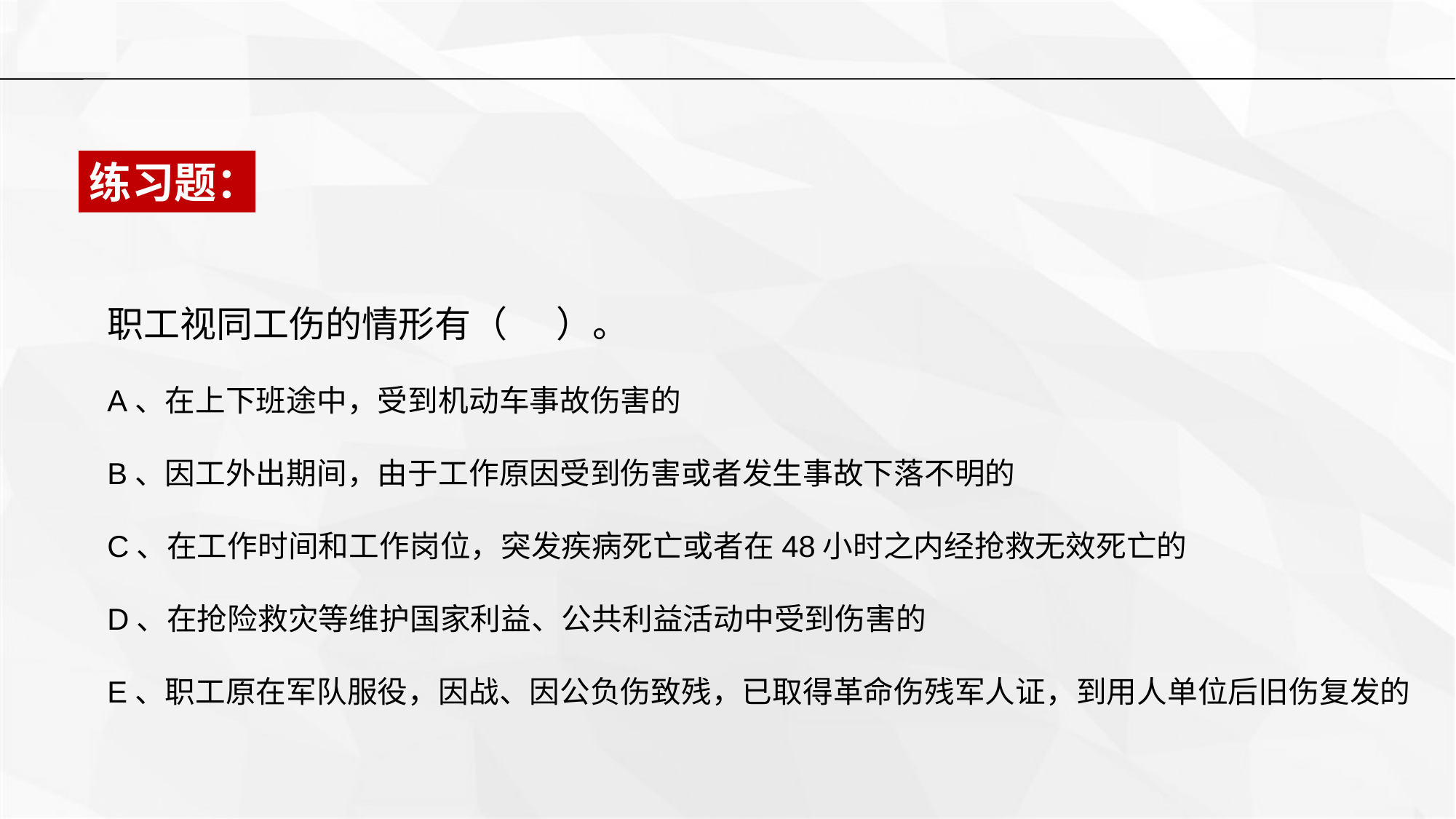

练习题：
职工视同工伤的情形有（      ）。
A、在上下班途中，受到机动车事故伤害的
B、因工外出期间，由于工作原因受到伤害或者发生事故下落不明的
C、在工作时间和工作岗位，突发疾病死亡或者在48小时之内经抢救无效死亡的
D、在抢险救灾等维护国家利益、公共利益活动中受到伤害的
E、职工原在军队服役，因战、因公负伤致残，已取得革命伤残军人证，到用人单位后旧伤复发的